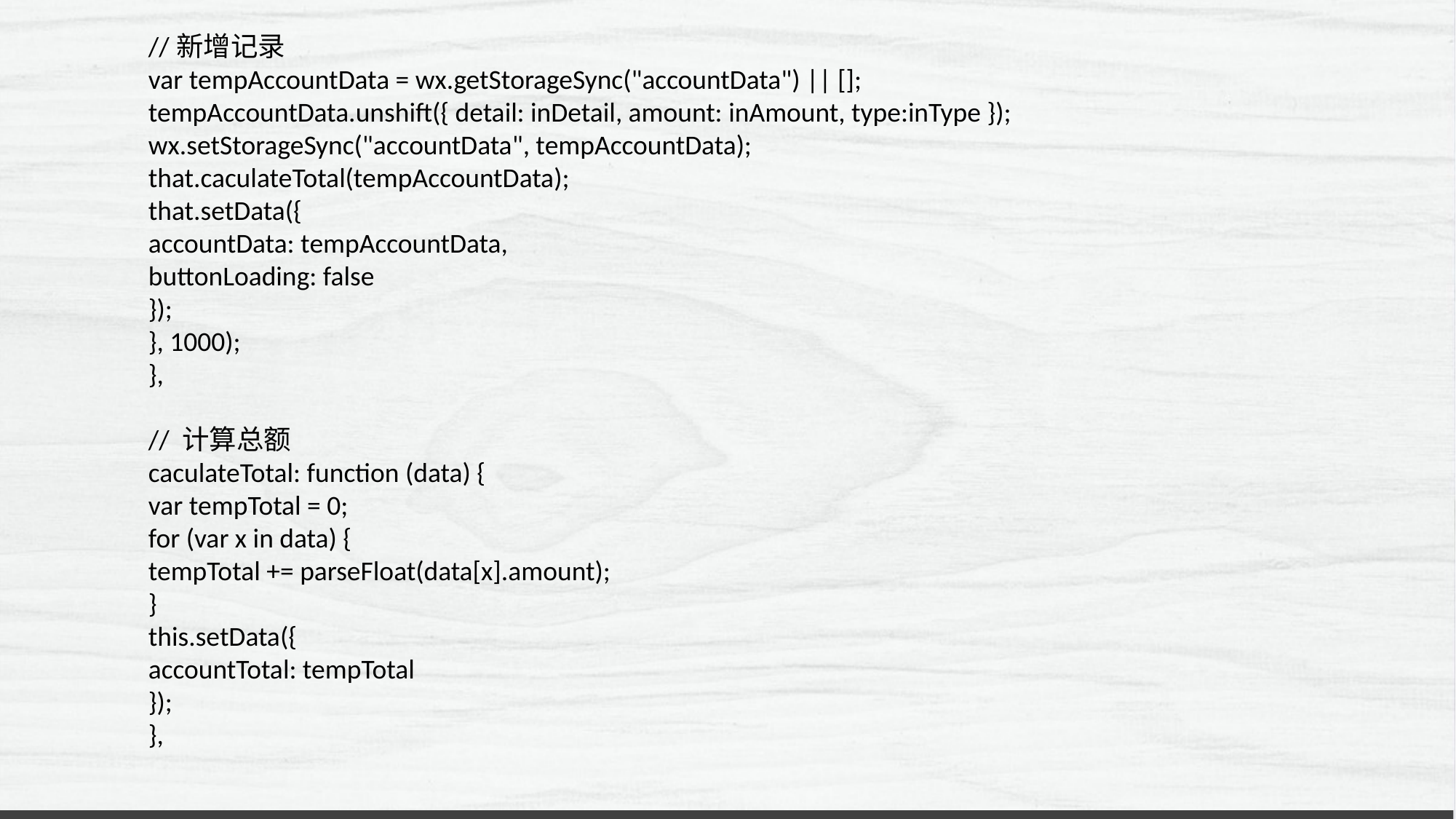

//新增记录
var tempAccountData = wx.getStorageSync("accountData") || [];
tempAccountData.unshift({ detail: inDetail, amount: inAmount, type:inType });
wx.setStorageSync("accountData", tempAccountData);
that.caculateTotal(tempAccountData);
that.setData({
accountData: tempAccountData,
buttonLoading: false
});
}, 1000);
},

// 计算总额
caculateTotal: function (data) {
var tempTotal = 0;
for (var x in data) {
tempTotal += parseFloat(data[x].amount);
}
this.setData({
accountTotal: tempTotal
});
},